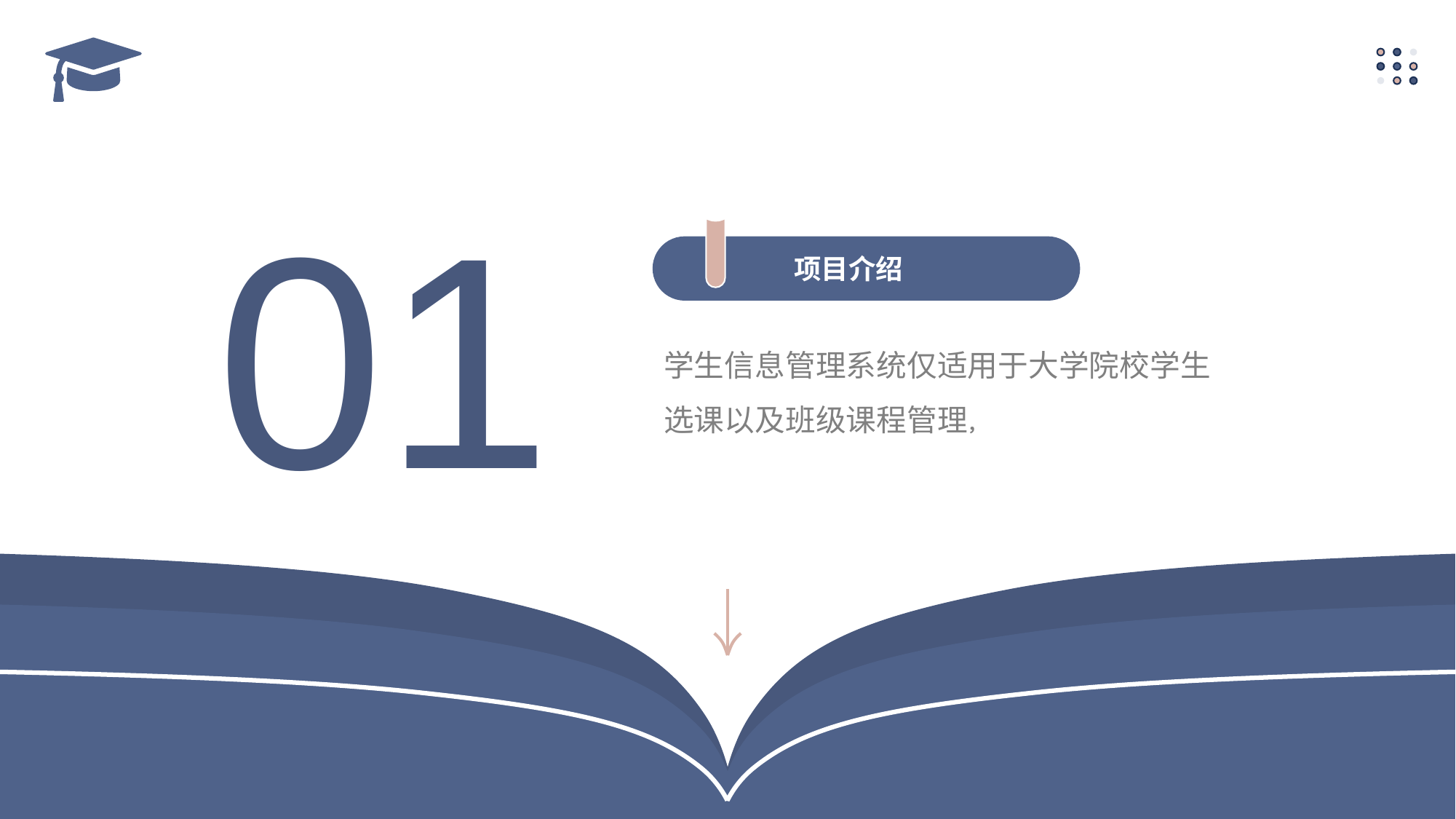

01

项目介绍

学生信息管理系统仅适用于大学院校学生选课以及班级课程管理，